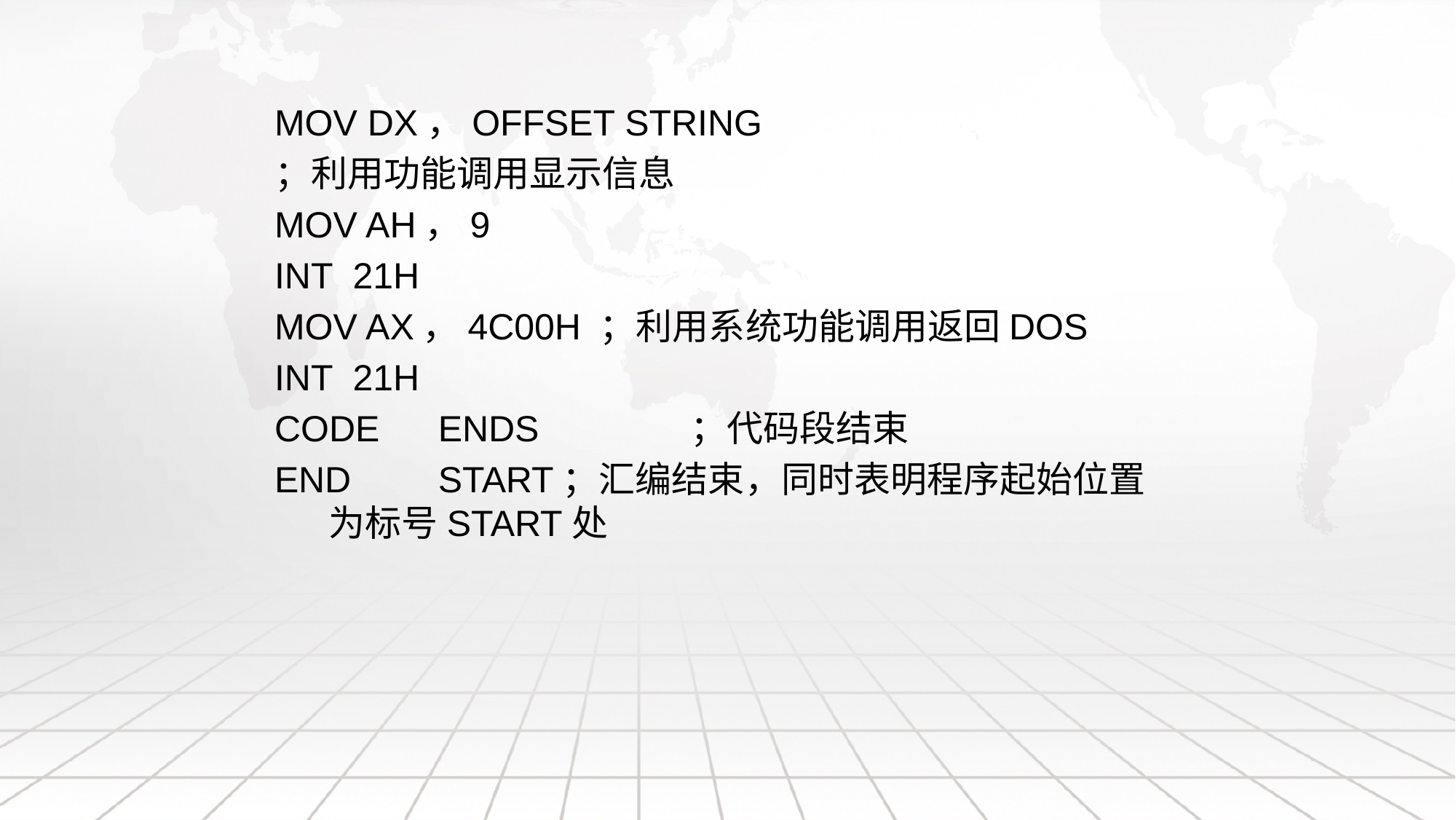

mov dx，offset string
；利用功能调用显示信息
mov ah，9
int  21h
mov ax，4c00h ；利用系统功能调用返回DOS
int  21h
code	ends              ；代码段结束
end	start；汇编结束，同时表明程序起始位置为标号start处